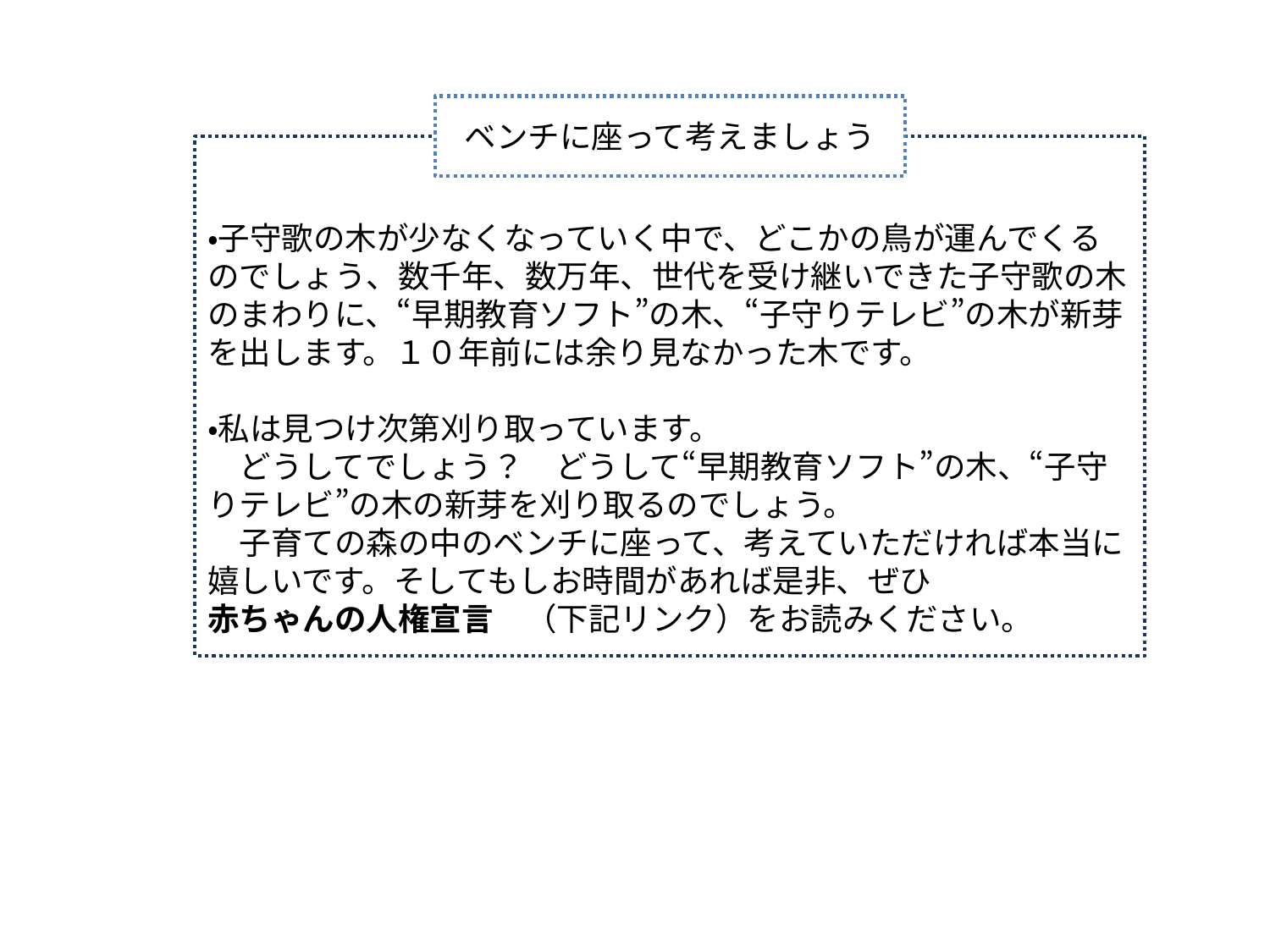

ベンチに座って考えましょう

・子守歌の木が少なくなっていく中で、どこかの鳥が運んでくるのでしょう、数千年、数万年、世代を受け継いできた子守歌の木のまわりに、“早期教育ソフト”の木、“子守りテレビ”の木が新芽を出します。１０年前には余り見なかった木です。

・私は見つけ次第刈り取っています。
　どうしてでしょう？　どうして“早期教育ソフト”の木、“子守りテレビ”の木の新芽を刈り取るのでしょう。
　子育ての森の中のベンチに座って、考えていただければ本当に嬉しいです。そしてもしお時間があれば是非、ぜひ
赤ちゃんの人権宣言　（下記リンク）をお読みください。